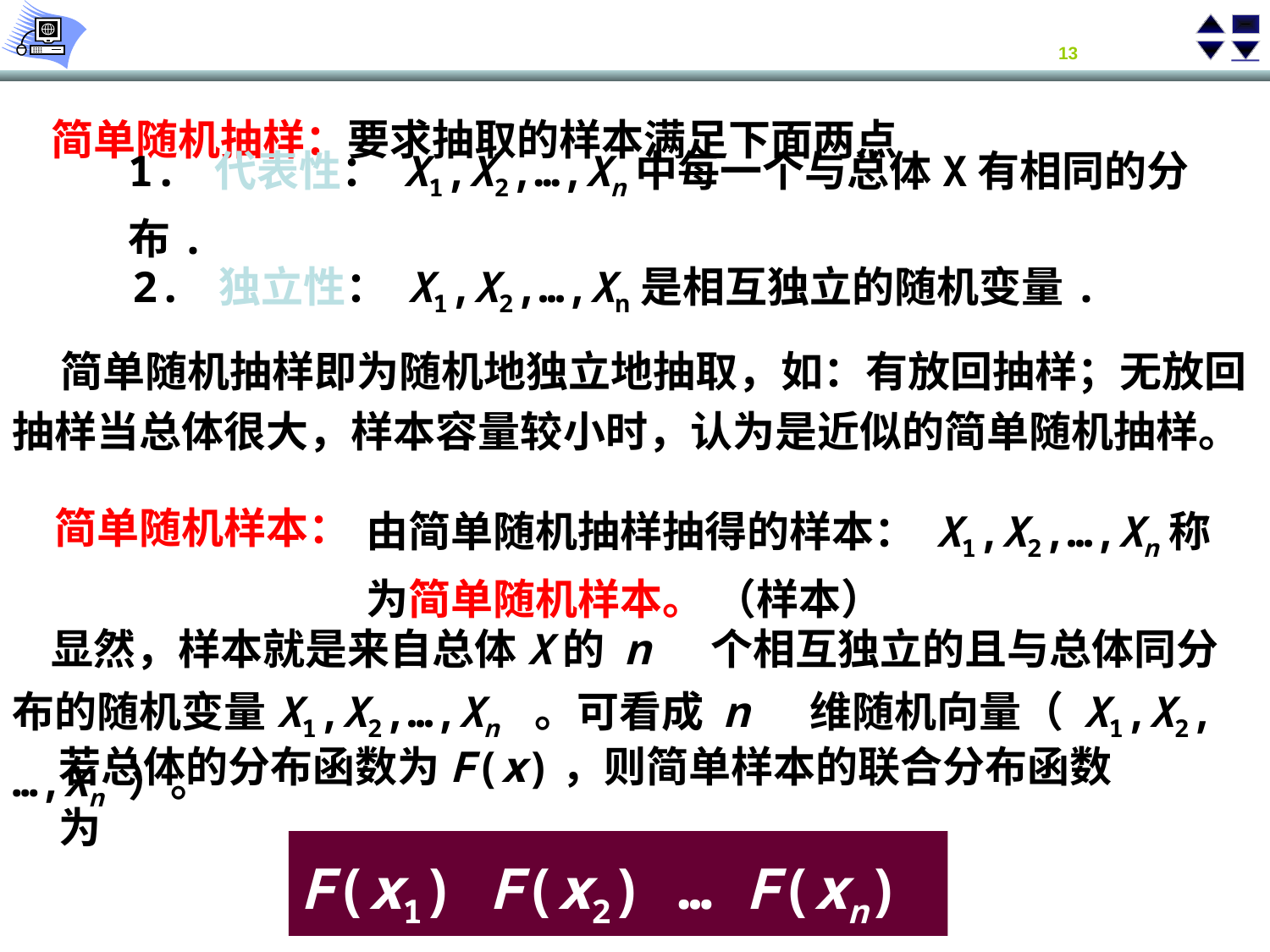

简单随机抽样：要求抽取的样本满足下面两点
1. 代表性： X1,X2,…,Xn中每一个与总体X有相同的分布.
2. 独立性： X1,X2,…,Xn是相互独立的随机变量.
    简单随机抽样即为随机地独立地抽取，如：有放回抽样；无放回抽样当总体很大，样本容量较小时，认为是近似的简单随机抽样。
简单随机样本：
由简单随机抽样抽得的样本： X1,X2,…,Xn称为简单随机样本。 （样本）
   显然，样本就是来自总体X的 n  个相互独立的且与总体同分布的随机变量X1,X2,…,Xn 。可看成 n  维随机向量（ X1,X2,…,Xn ）。
若总体的分布函数为F(x)，则简单样本的联合分布函数为
F(x1) F(x2) … F(xn)